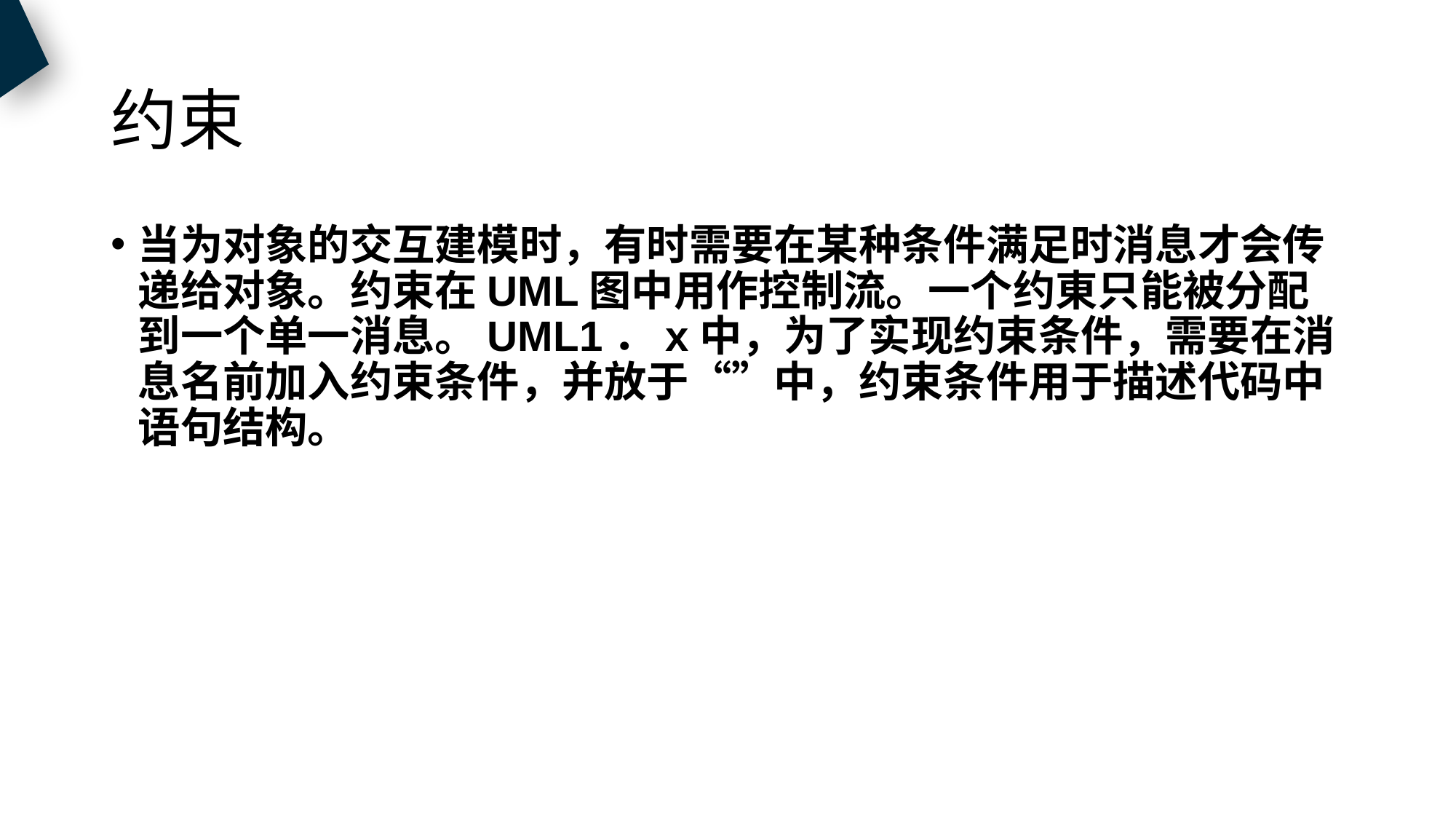

# 约束
当为对象的交互建模时，有时需要在某种条件满足时消息才会传递给对象。约束在UML图中用作控制流。一个约東只能被分配到一个单一消息。UML1．x中，为了实现约束条件，需要在消息名前加入约束条件，并放于“”中，约束条件用于描述代码中语句结构。